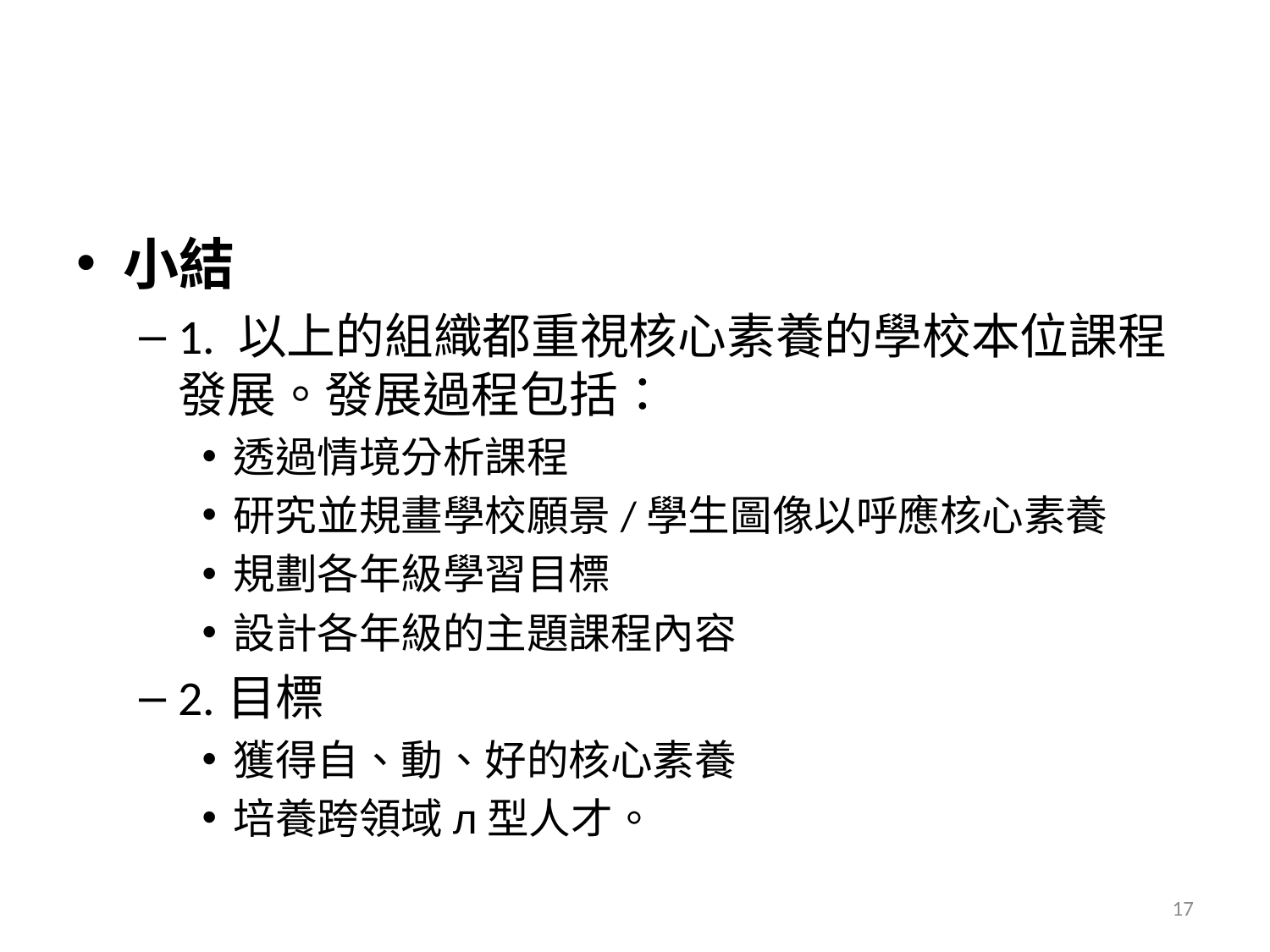

#
小結
1. 以上的組織都重視核心素養的學校本位課程發展。發展過程包括：
透過情境分析課程
研究並規畫學校願景/學生圖像以呼應核心素養
規劃各年級學習目標
設計各年級的主題課程內容
2.目標
獲得自、動、好的核心素養
培養跨領域л型人才。

17